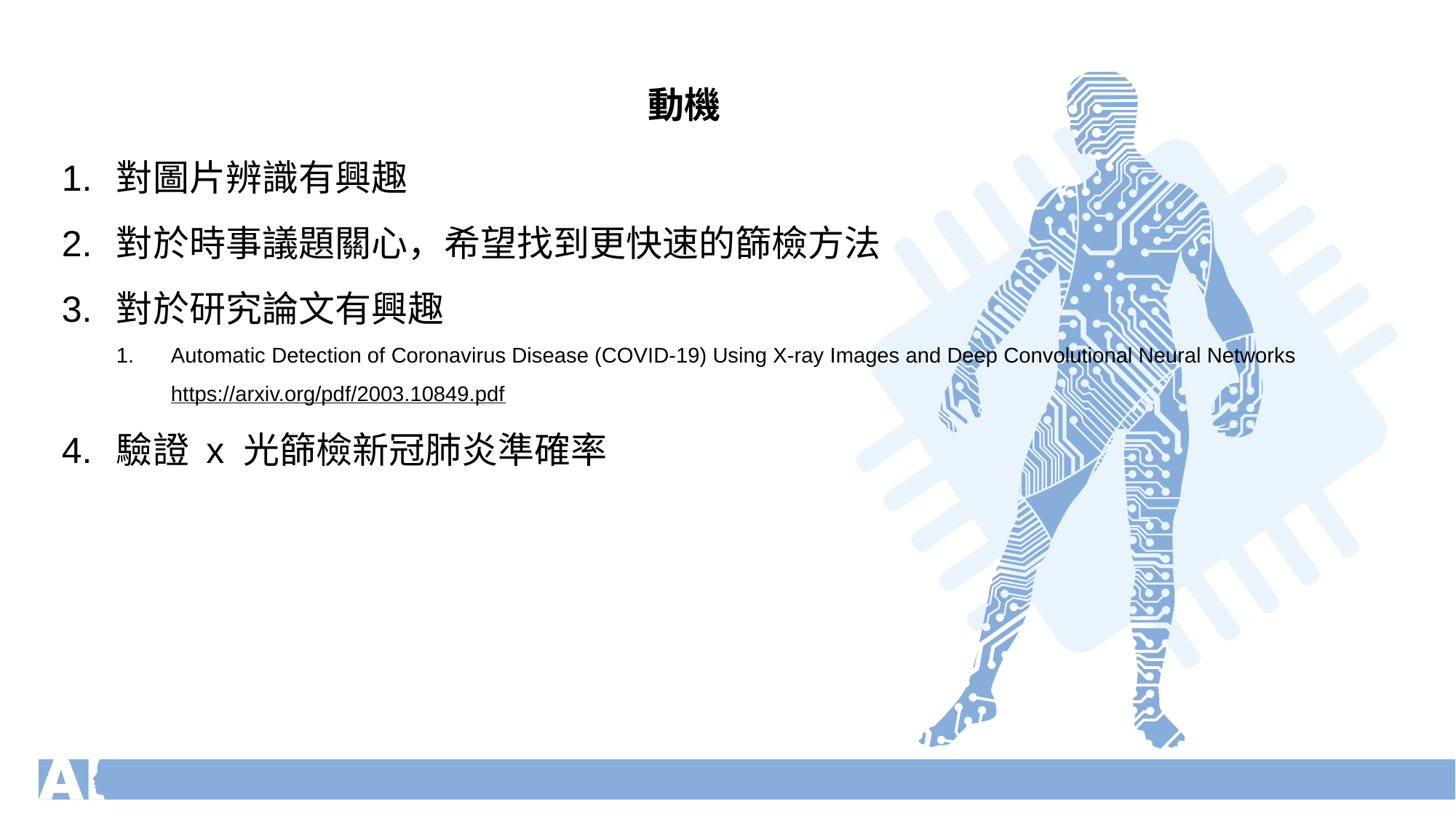

動機

對圖片辨識有興趣
對於時事議題關心，希望找到更快速的篩檢方法
對於研究論文有興趣
Automatic Detection of Coronavirus Disease (COVID-19) Using X-ray Images and Deep Convolutional Neural Networks
https://arxiv.org/pdf/2003.10849.pdf
驗證 x 光篩檢新冠肺炎準確率